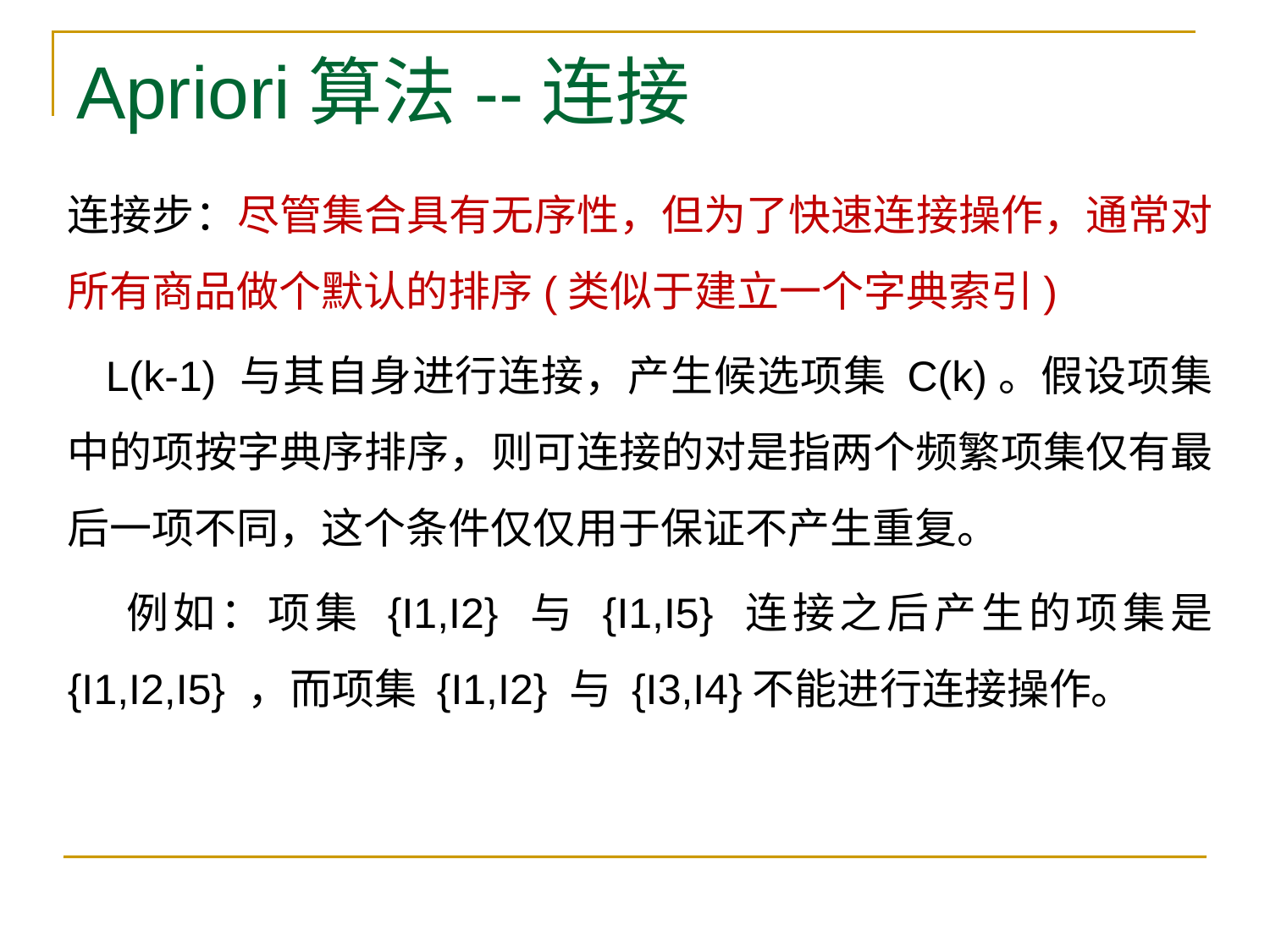

# Apriori算法--连接
连接步：尽管集合具有无序性，但为了快速连接操作，通常对所有商品做个默认的排序(类似于建立一个字典索引)
   L(k-1) 与其自身进行连接，产生候选项集 C(k)。假设项集中的项按字典序排序，则可连接的对是指两个频繁项集仅有最后一项不同，这个条件仅仅用于保证不产生重复。
   例如：项集 {I1,I2} 与 {I1,I5} 连接之后产生的项集是 {I1,I2,I5} ，而项集 {I1,I2} 与 {I3,I4}不能进行连接操作。